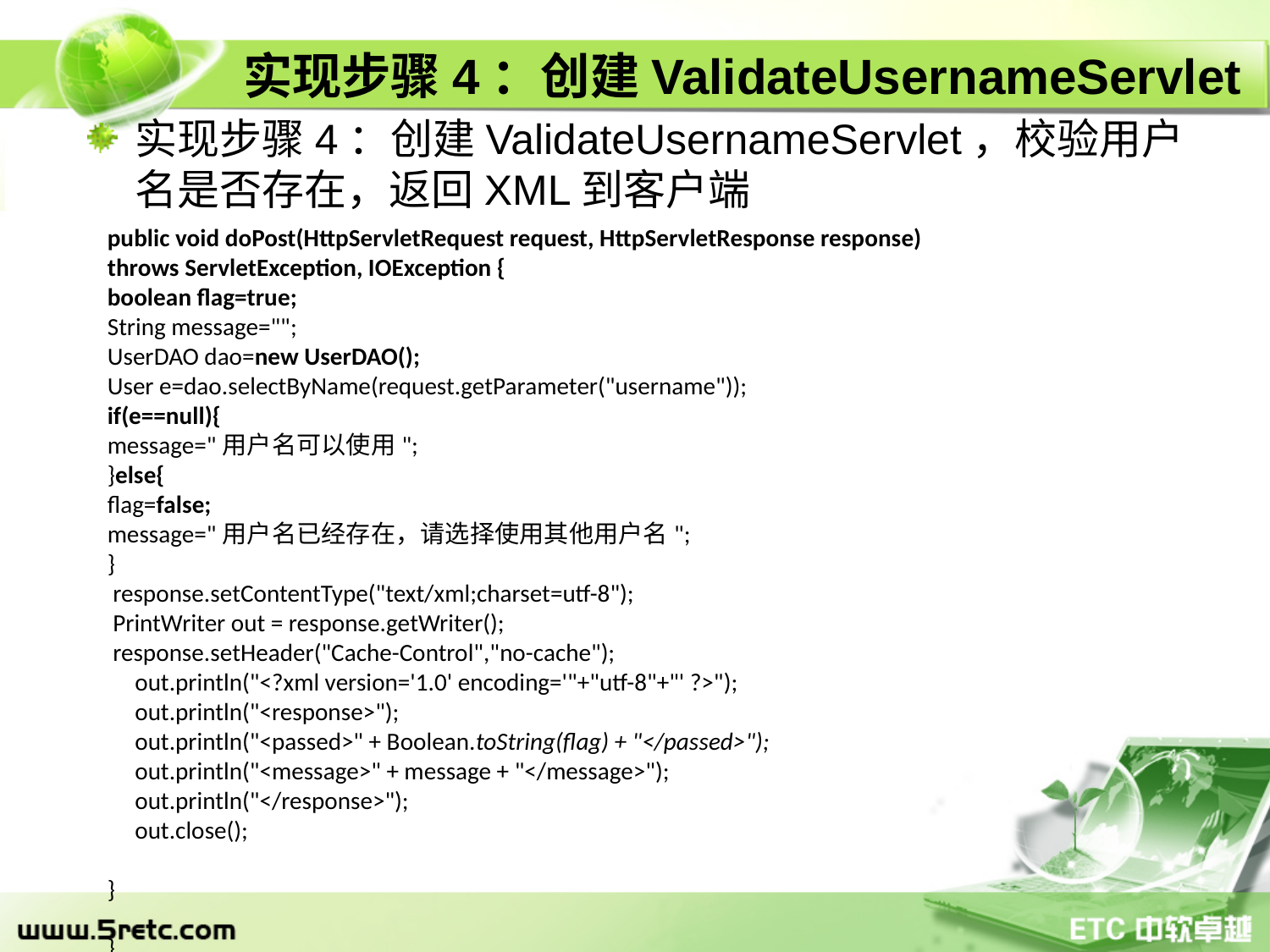

# 实现步骤4：创建ValidateUsernameServlet
实现步骤4：创建ValidateUsernameServlet，校验用户名是否存在，返回XML到客户端
public void doPost(HttpServletRequest request, HttpServletResponse response)
throws ServletException, IOException {
boolean flag=true;
String message="";
UserDAO dao=new UserDAO();
User e=dao.selectByName(request.getParameter("username"));
if(e==null){
message="用户名可以使用";
}else{
flag=false;
message="用户名已经存在，请选择使用其他用户名";
}
 response.setContentType("text/xml;charset=utf-8");
 PrintWriter out = response.getWriter();
 response.setHeader("Cache-Control","no-cache");
     out.println("<?xml version='1.0' encoding='"+"utf-8"+"' ?>");
     out.println("<response>");
     out.println("<passed>" + Boolean.toString(flag) + "</passed>");
     out.println("<message>" + message + "</message>");
     out.println("</response>");
     out.close();

}

}